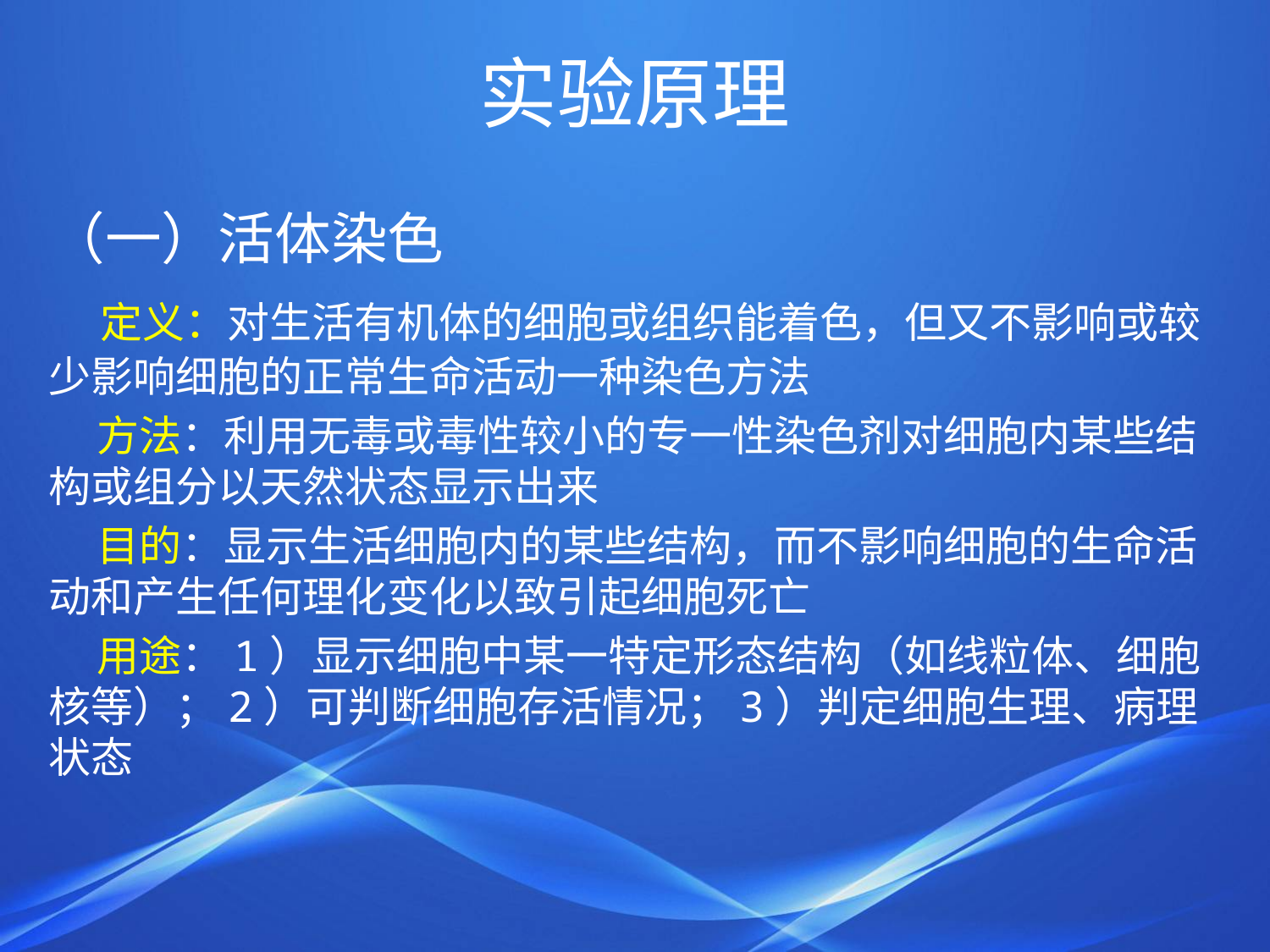

# 实验原理
（一）活体染色
   定义：对生活有机体的细胞或组织能着色，但又不影响或较少影响细胞的正常生命活动一种染色方法
    方法：利用无毒或毒性较小的专一性染色剂对细胞内某些结构或组分以天然状态显示出来
    目的：显示生活细胞内的某些结构，而不影响细胞的生命活动和产生任何理化变化以致引起细胞死亡
    用途：1）显示细胞中某一特定形态结构（如线粒体、细胞核等）；2）可判断细胞存活情况；3）判定细胞生理、病理状态